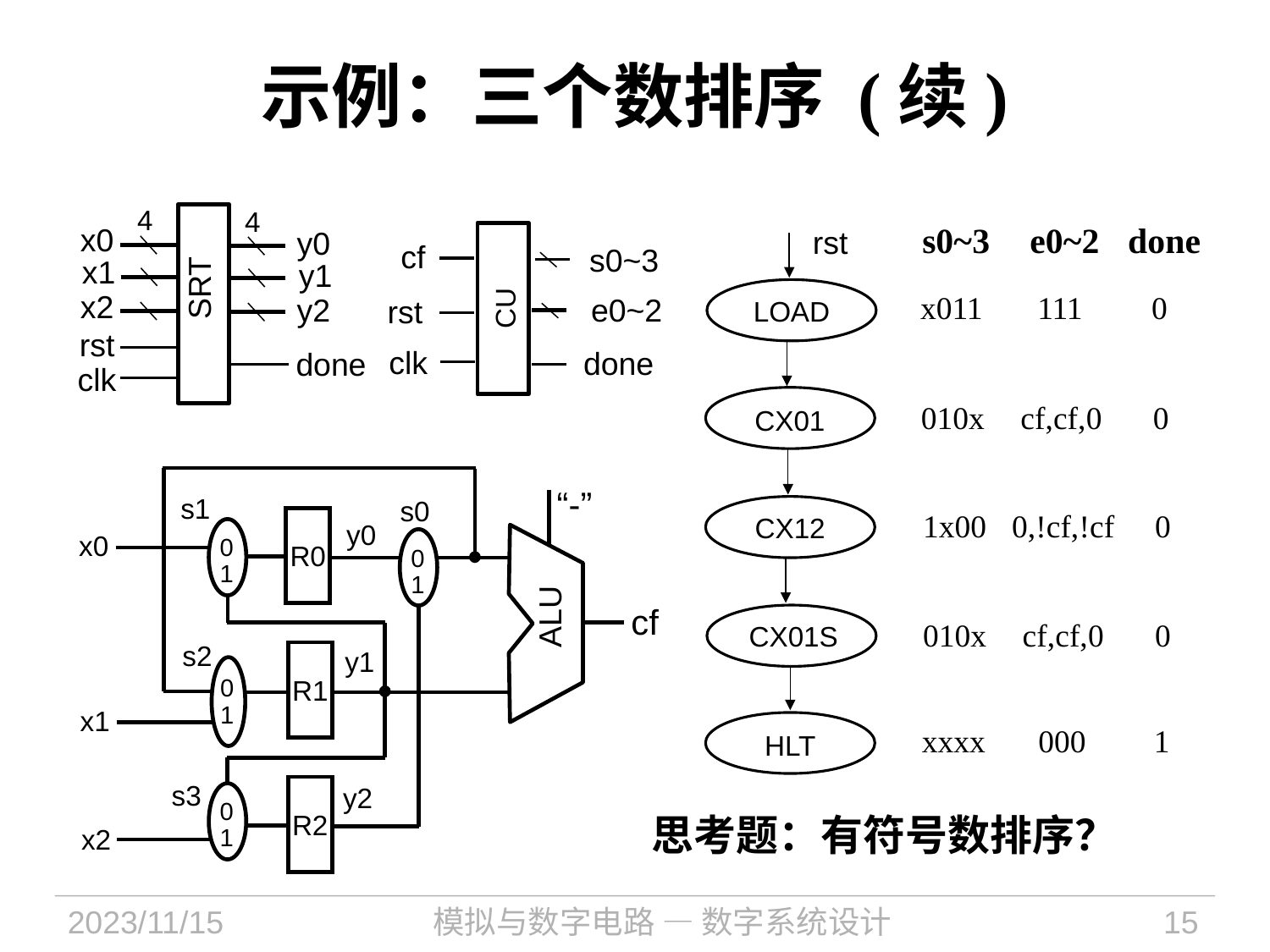

# 示例：三个数排序 (续)
4

4
x0
y0
x1
y1
SRT
x2
y2
rst
done
clk
| s0~3 | e0~2 | done |
| --- | --- | --- |
rst

cf
s0~3
CU
e0~2
rst
clk
done
| x011 | 111 | 0 |
| --- | --- | --- |

LOAD
| 010x | cf,cf,0 | 0 |
| --- | --- | --- |

CX01
“-”

ALU
cf
s1

0
1
s0

0
1
| 1x00 | 0,!cf,!cf | 0 |
| --- | --- | --- |

CX12
R0
y0
x0
| 010x | cf,cf,0 | 0 |
| --- | --- | --- |

CX01S
y1
R1

0
1
s2
x1
| xxxx | 000 | 1 |
| --- | --- | --- |

HLT
s3

0
1
y2
R2
思考题：有符号数排序？
x2
2023/11/15
模拟与数字电路 — 数字系统设计
15